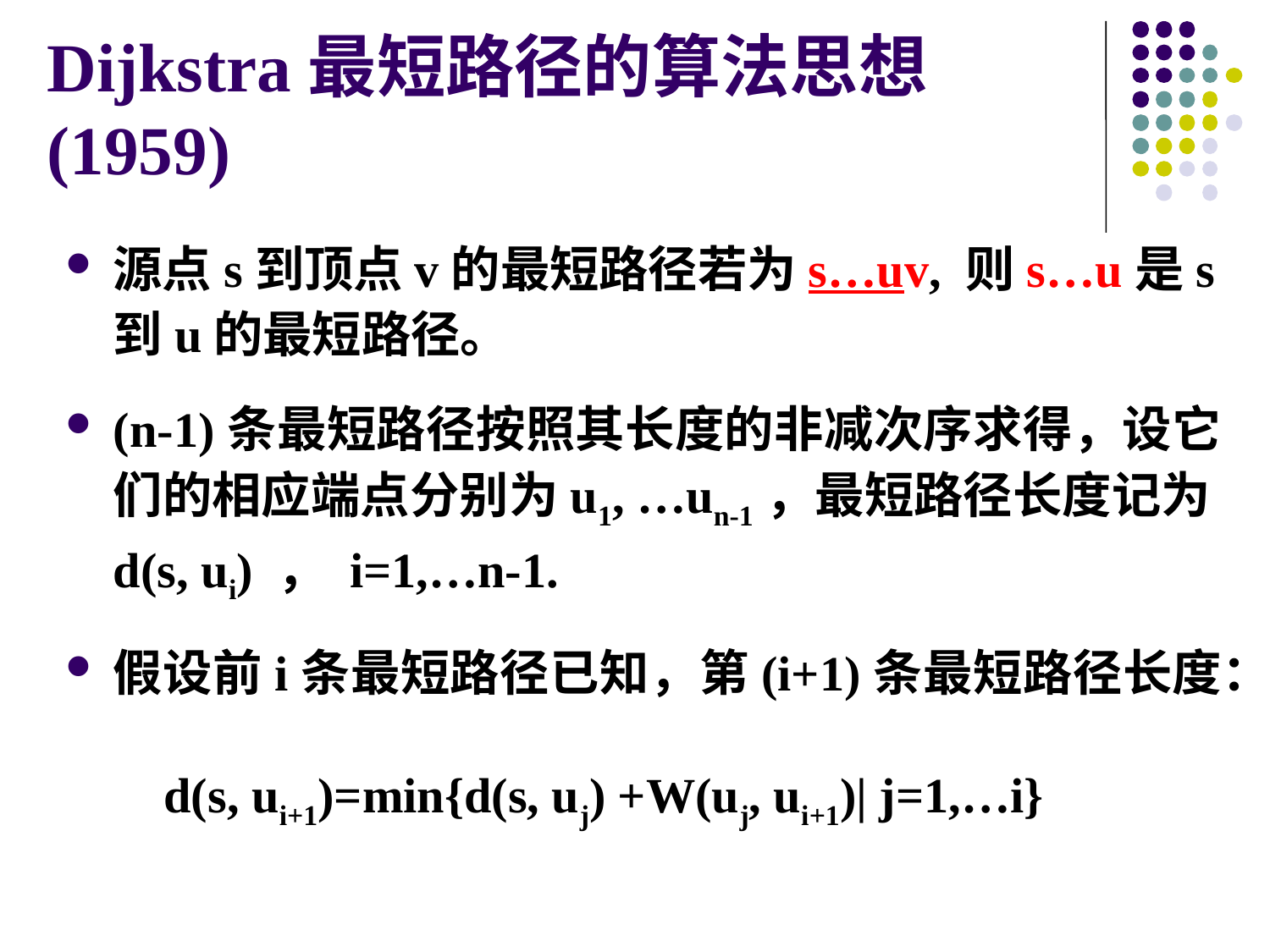

# Dijkstra最短路径的算法思想(1959)
源点s到顶点v的最短路径若为s…uv, 则s…u是s到u的最短路径。
(n-1)条最短路径按照其长度的非减次序求得，设它们的相应端点分别为u1, …un-1，最短路径长度记为d(s, ui) ， i=1,…n-1.
假设前i条最短路径已知，第(i+1)条最短路径长度：
        d(s, ui+1)=min{d(s, uj) +W(uj, ui+1)| j=1,…i}